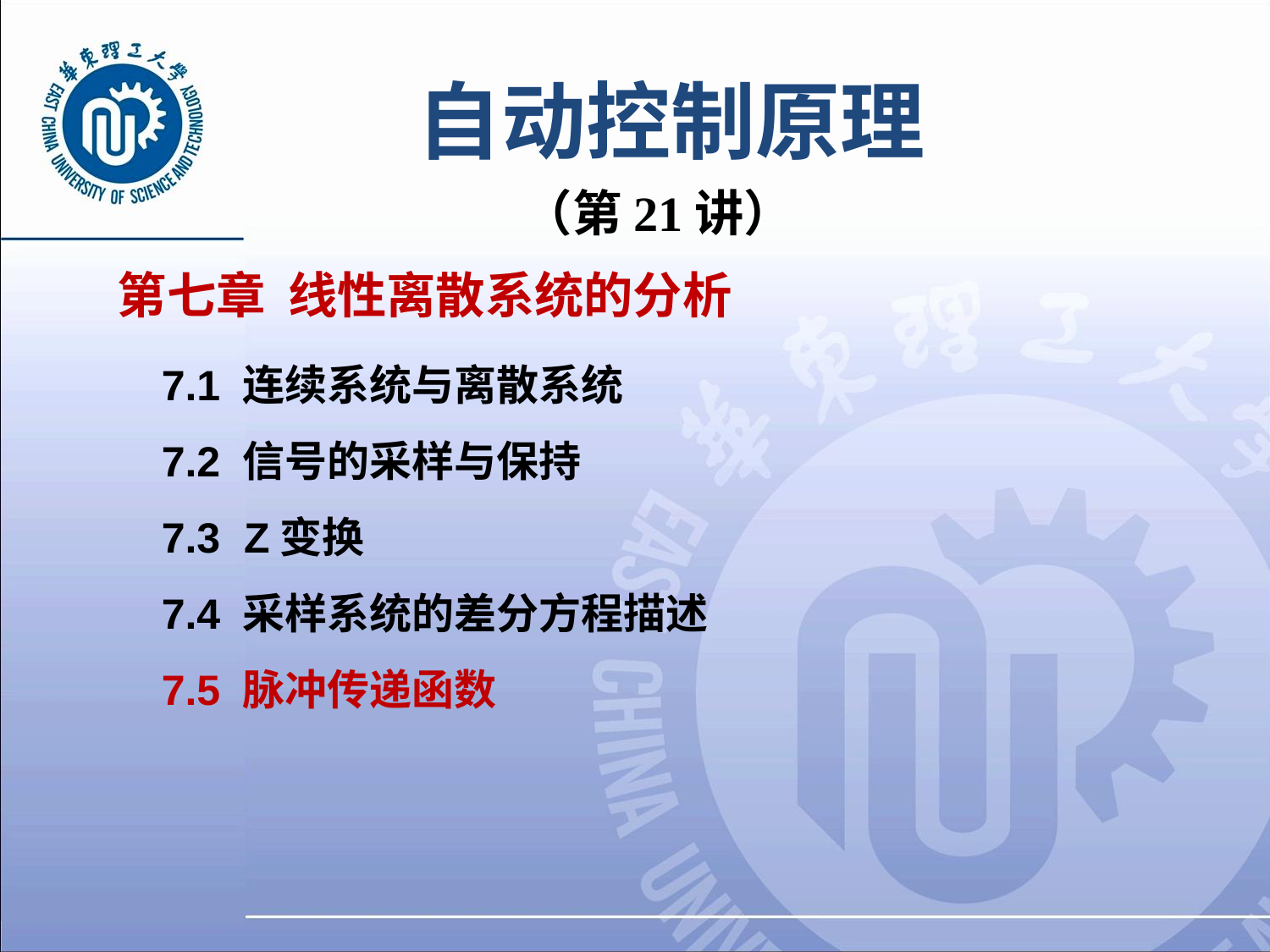

# 自动控制原理
    （第21讲）
第七章  线性离散系统的分析

7.1 连续系统与离散系统
7.2 信号的采样与保持
7.3  Z变换
7.4 采样系统的差分方程描述
7.5 脉冲传递函数